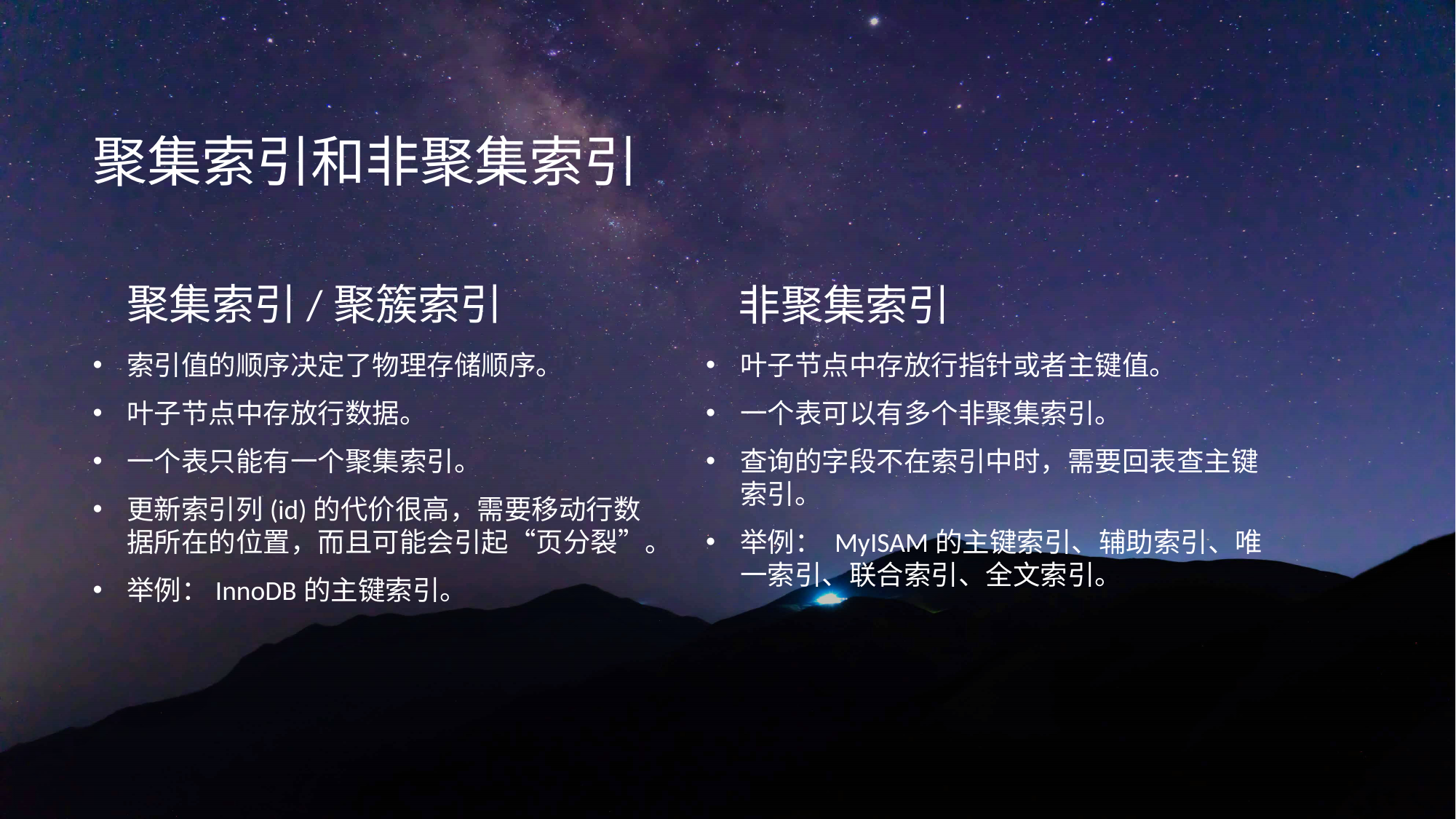

# 聚集索引和非聚集索引
聚集索引/聚簇索引
非聚集索引
索引值的顺序决定了物理存储顺序。
叶子节点中存放行数据。
一个表只能有一个聚集索引。
更新索引列(id)的代价很高，需要移动行数据所在的位置，而且可能会引起“页分裂”。
举例：InnoDB的主键索引。
叶子节点中存放行指针或者主键值。
一个表可以有多个非聚集索引。
查询的字段不在索引中时，需要回表查主键索引。
举例： MyISAM的主键索引、辅助索引、唯一索引、联合索引、全文索引。